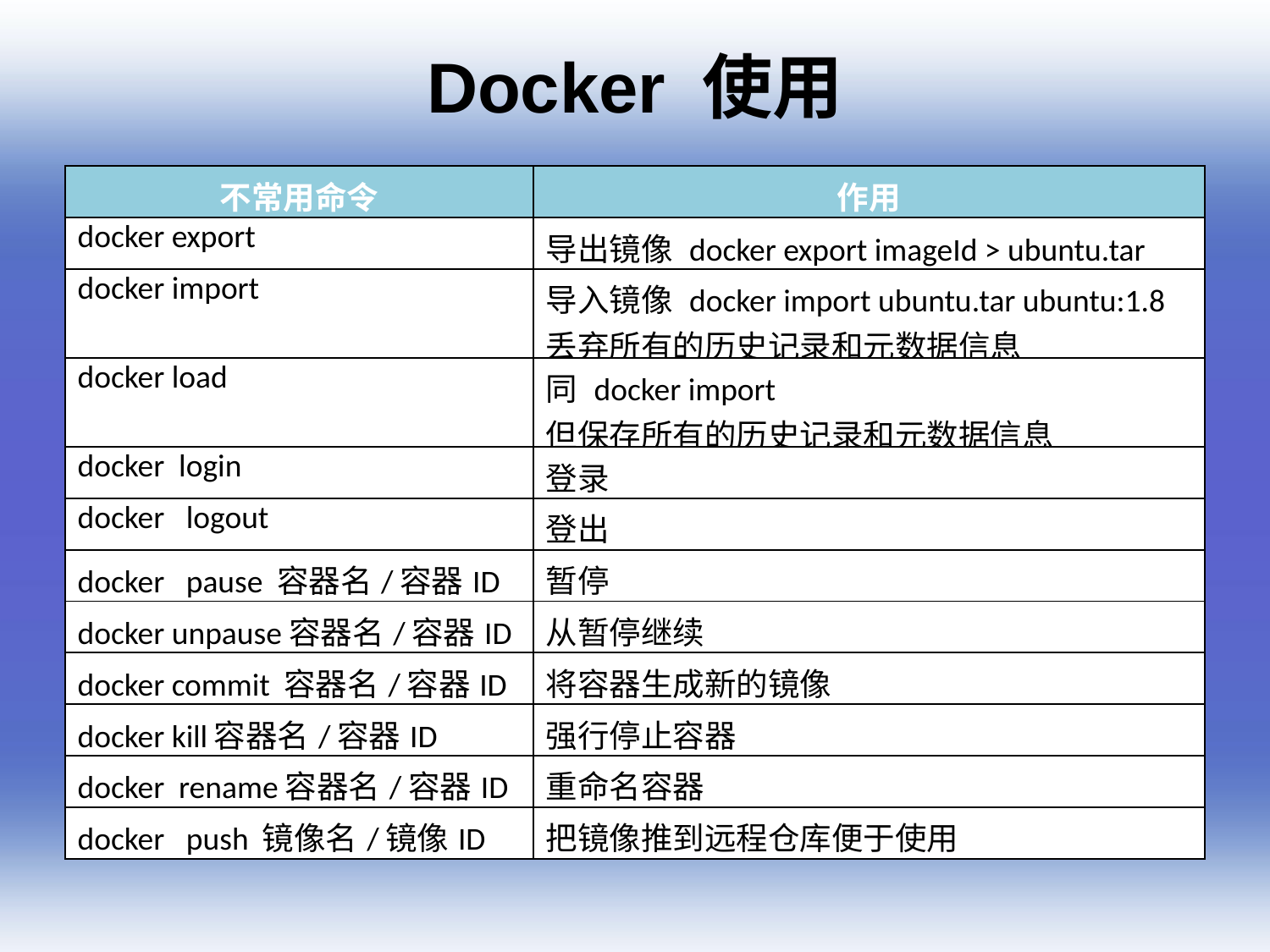

Docker 使用
| 不常用命令 | 作用 |
| --- | --- |
| docker export | 导出镜像 docker export imageId > ubuntu.tar |
| docker import | 导入镜像 docker import ubuntu.tar ubuntu:1.8 丢弃所有的历史记录和元数据信息 |
| docker load | 同 docker import 但保存所有的历史记录和元数据信息 |
| docker login | 登录 |
| docker logout | 登出 |
| docker pause 容器名/容器ID | 暂停 |
| docker unpause容器名/容器ID | 从暂停继续 |
| docker commit 容器名/容器ID | 将容器生成新的镜像 |
| docker kill容器名/容器ID | 强行停止容器 |
| docker rename容器名/容器ID | 重命名容器 |
| docker push 镜像名/镜像ID | 把镜像推到远程仓库便于使用 |